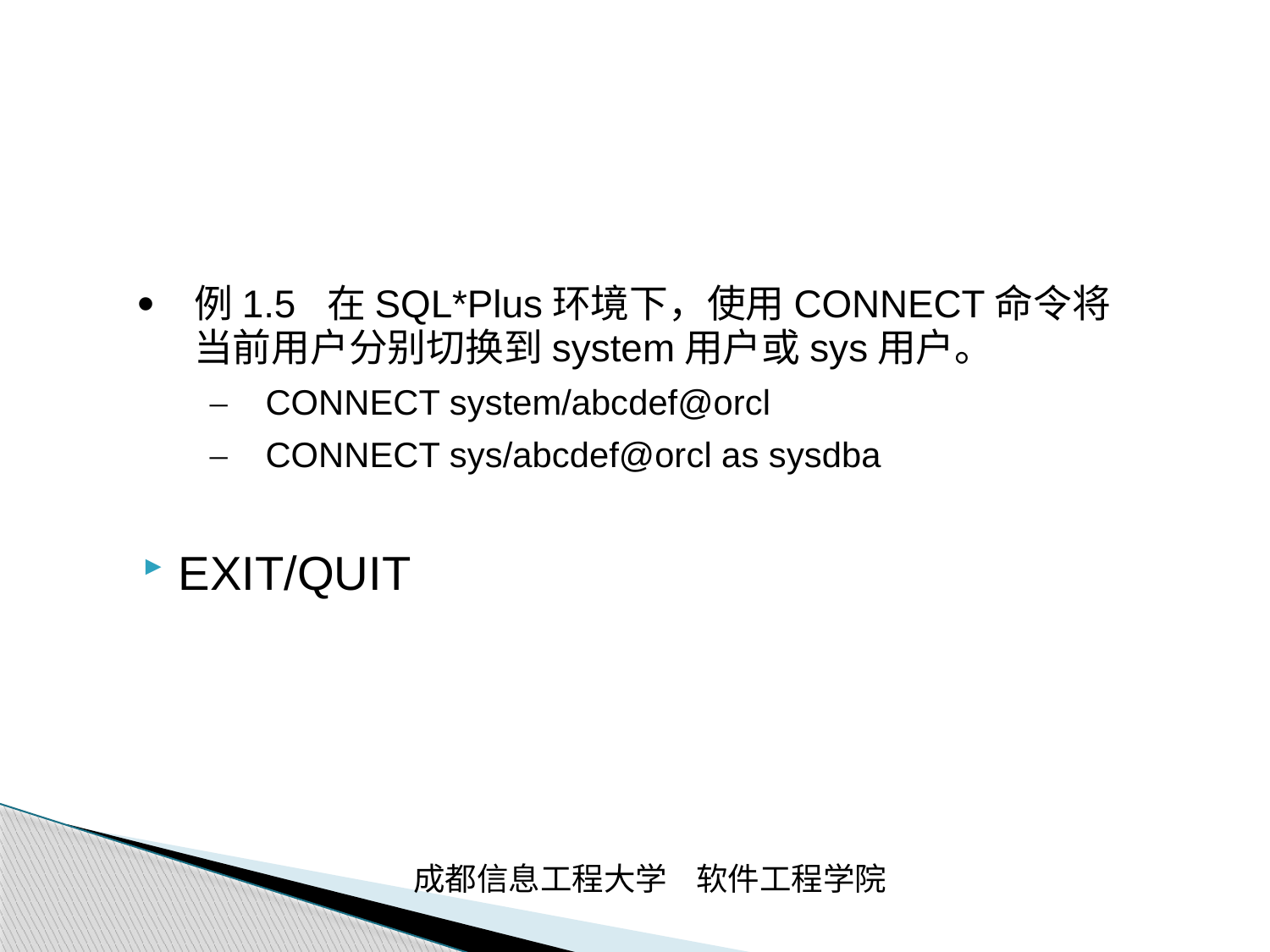

#
例1.5  在SQL*Plus环境下，使用CONNECT命令将当前用户分别切换到system用户或sys用户。
CONNECT system/abcdef@orcl
CONNECT sys/abcdef@orcl as sysdba
EXIT/QUIT